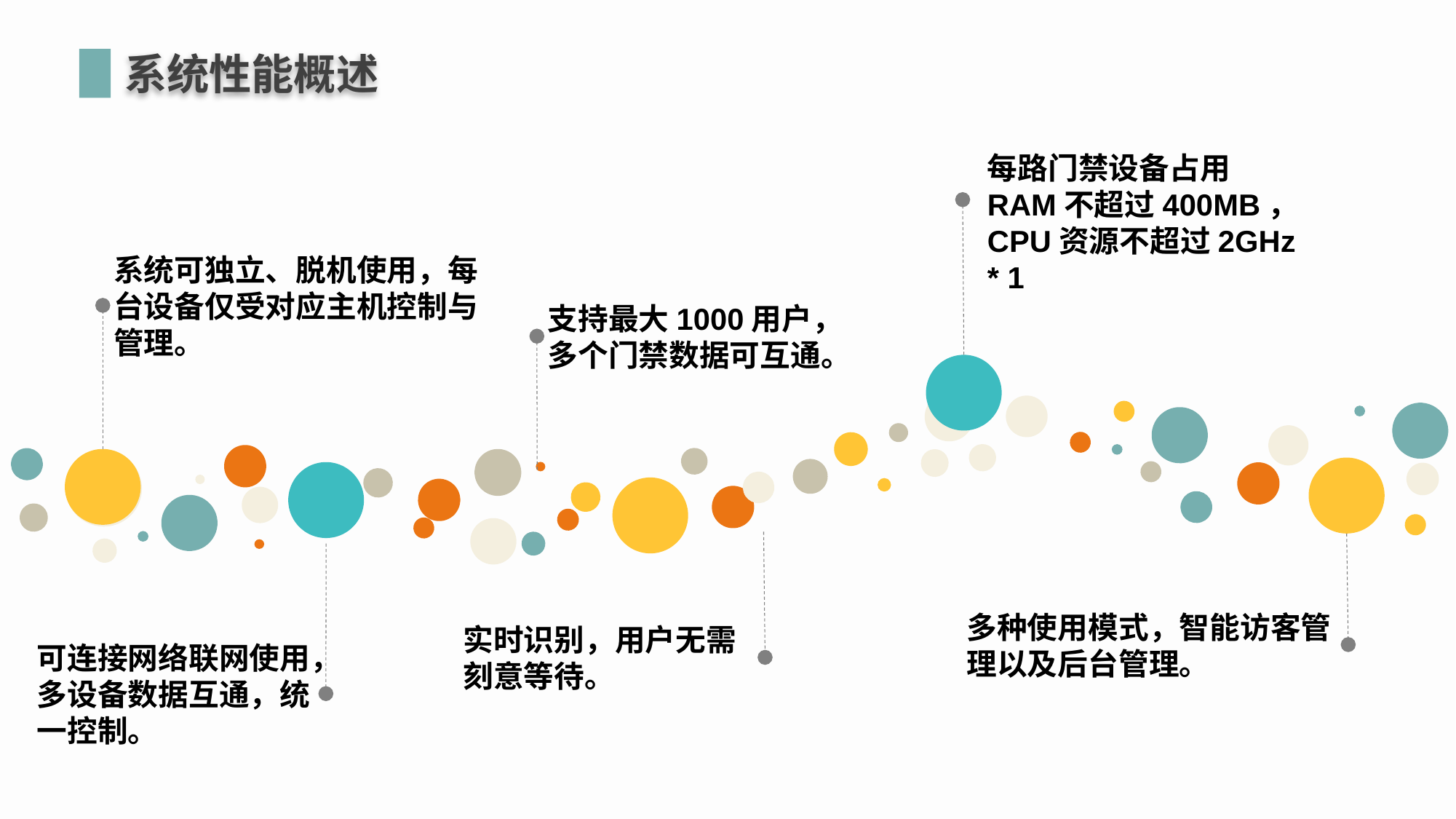

系统性能概述

每路门禁设备占用RAM不超过400MB，CPU资源不超过2GHz * 1
系统可独立、脱机使用，每台设备仅受对应主机控制与管理。
支持最大1000用户，多个门禁数据可互通。

多种使用模式，智能访客管理以及后台管理。
实时识别，用户无需刻意等待。
可连接网络联网使用，多设备数据互通，统一控制。